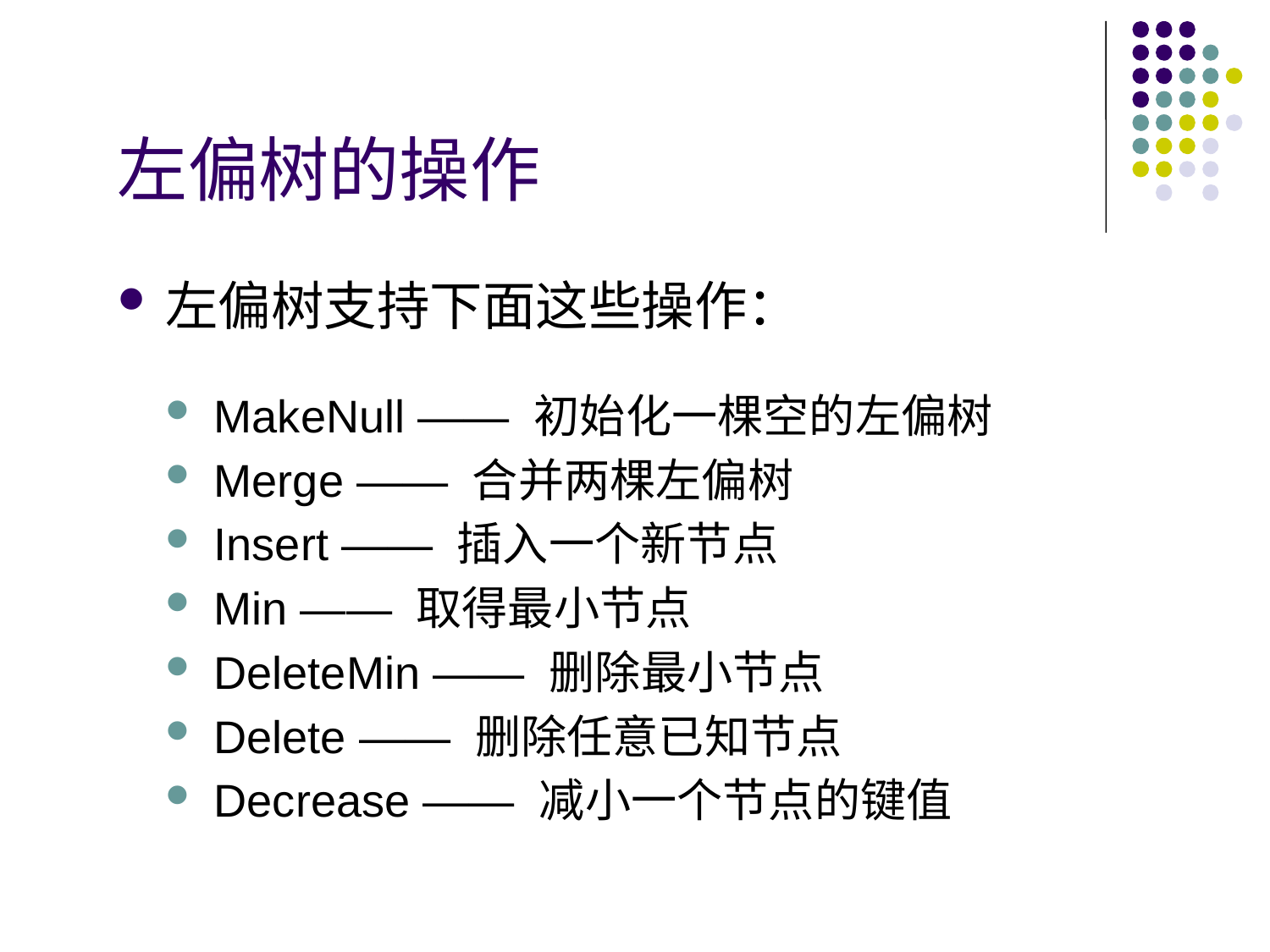

# 左偏树的操作
左偏树支持下面这些操作：

MakeNull —— 初始化一棵空的左偏树
Merge —— 合并两棵左偏树
Insert —— 插入一个新节点
Min —— 取得最小节点
DeleteMin —— 删除最小节点
Delete —— 删除任意已知节点
Decrease —— 减小一个节点的键值
8